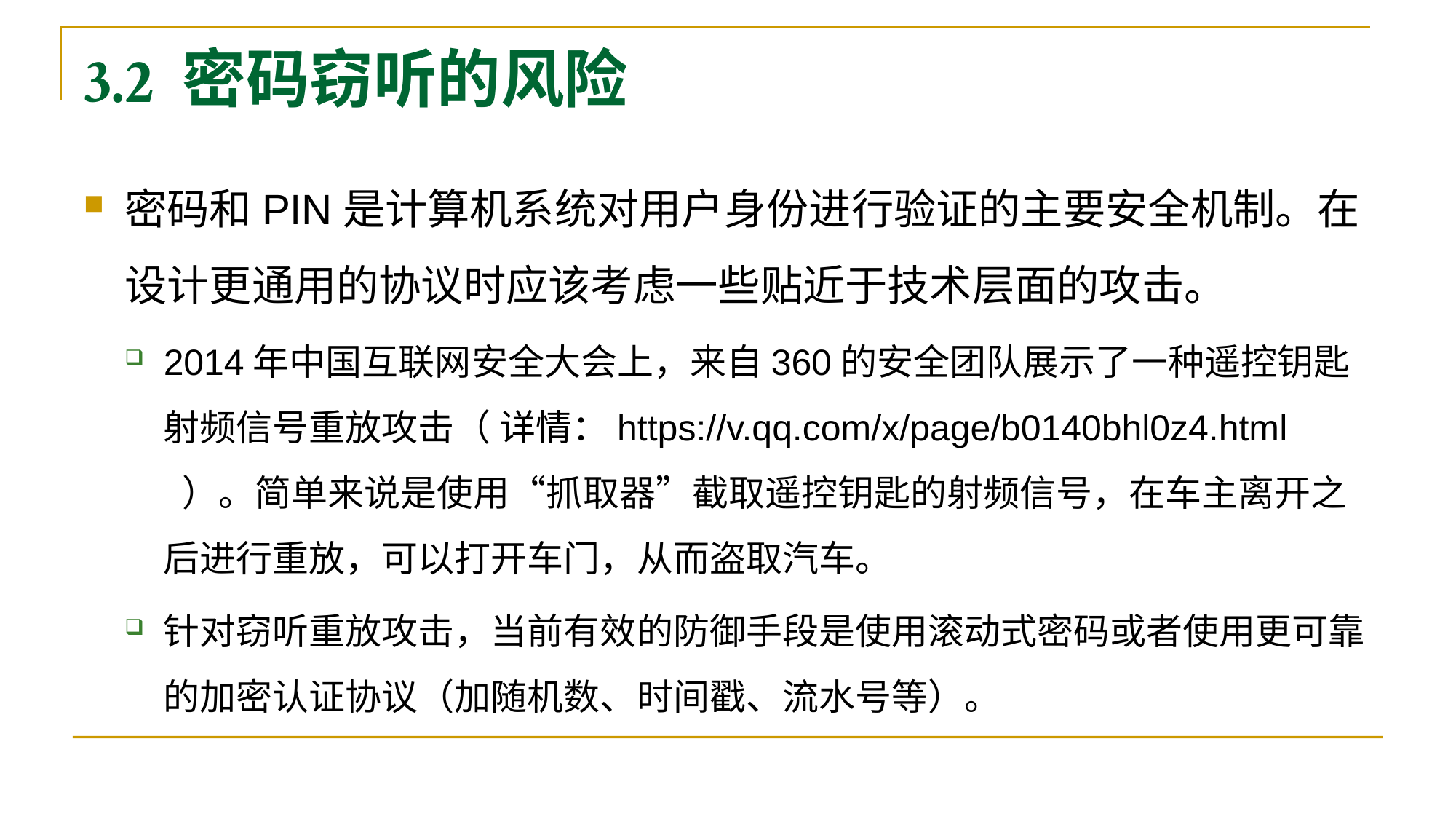

# 3.2 密码窃听的风险
密码和PIN是计算机系统对用户身份进行验证的主要安全机制。在设计更通用的协议时应该考虑一些贴近于技术层面的攻击。
2014年中国互联网安全大会上，来自360的安全团队展示了一种遥控钥匙射频信号重放攻击（ 详情：https://v.qq.com/x/page/b0140bhl0z4.html ）。简单来说是使用“抓取器”截取遥控钥匙的射频信号，在车主离开之后进行重放，可以打开车门，从而盗取汽车。
针对窃听重放攻击，当前有效的防御手段是使用滚动式密码或者使用更可靠的加密认证协议（加随机数、时间戳、流水号等）。